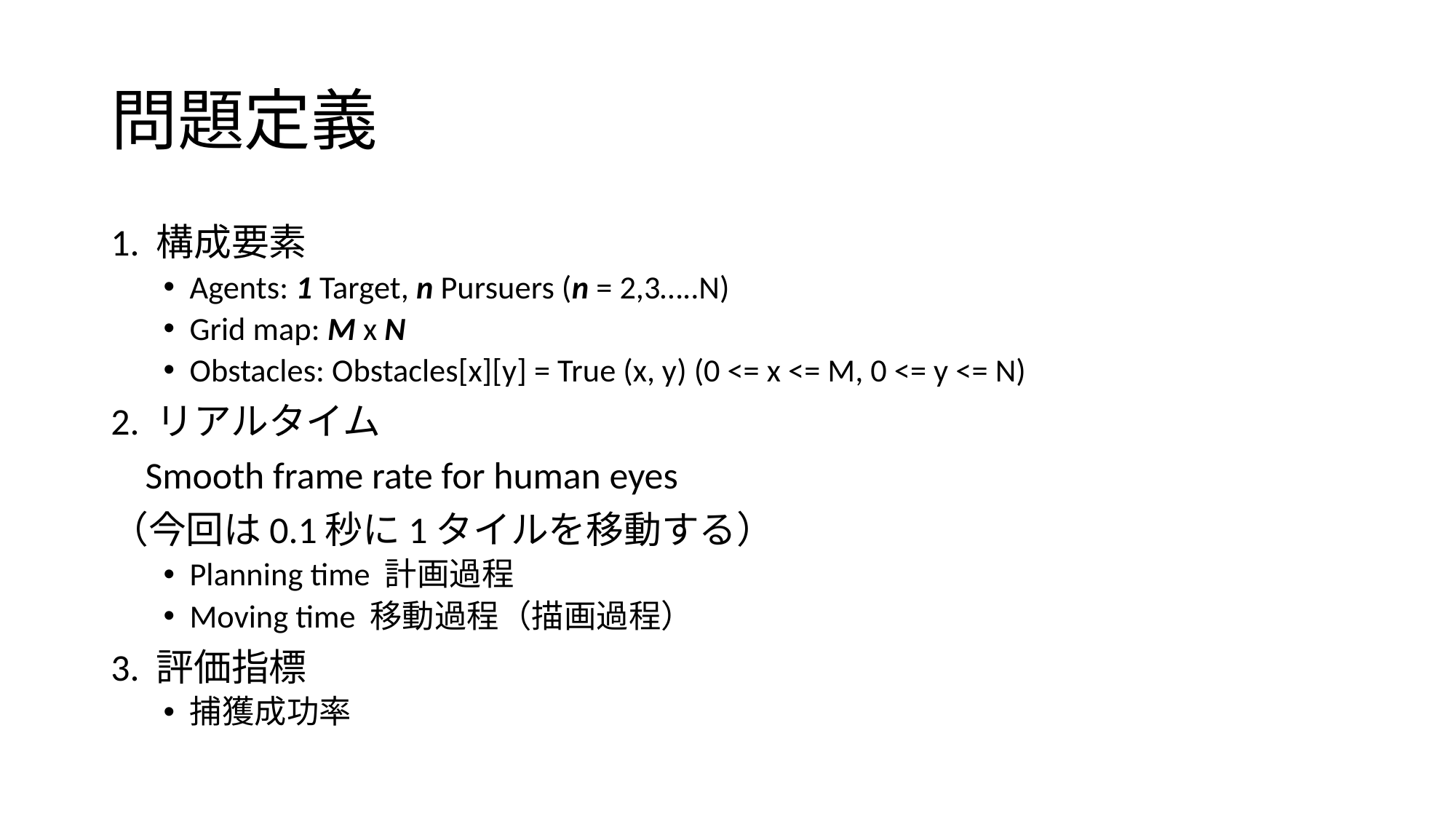

# 問題定義
1. 構成要素
Agents: 1 Target, n Pursuers (n = 2,3…..N)
Grid map: M x N
Obstacles: Obstacles[x][y] = True (x, y) (0 <= x <= M, 0 <= y <= N)
2. リアルタイム
    Smooth frame rate for human eyes
（今回は0.1秒に1タイルを移動する）
Planning time 計画過程
Moving time 移動過程（描画過程）
3. 評価指標
捕獲成功率